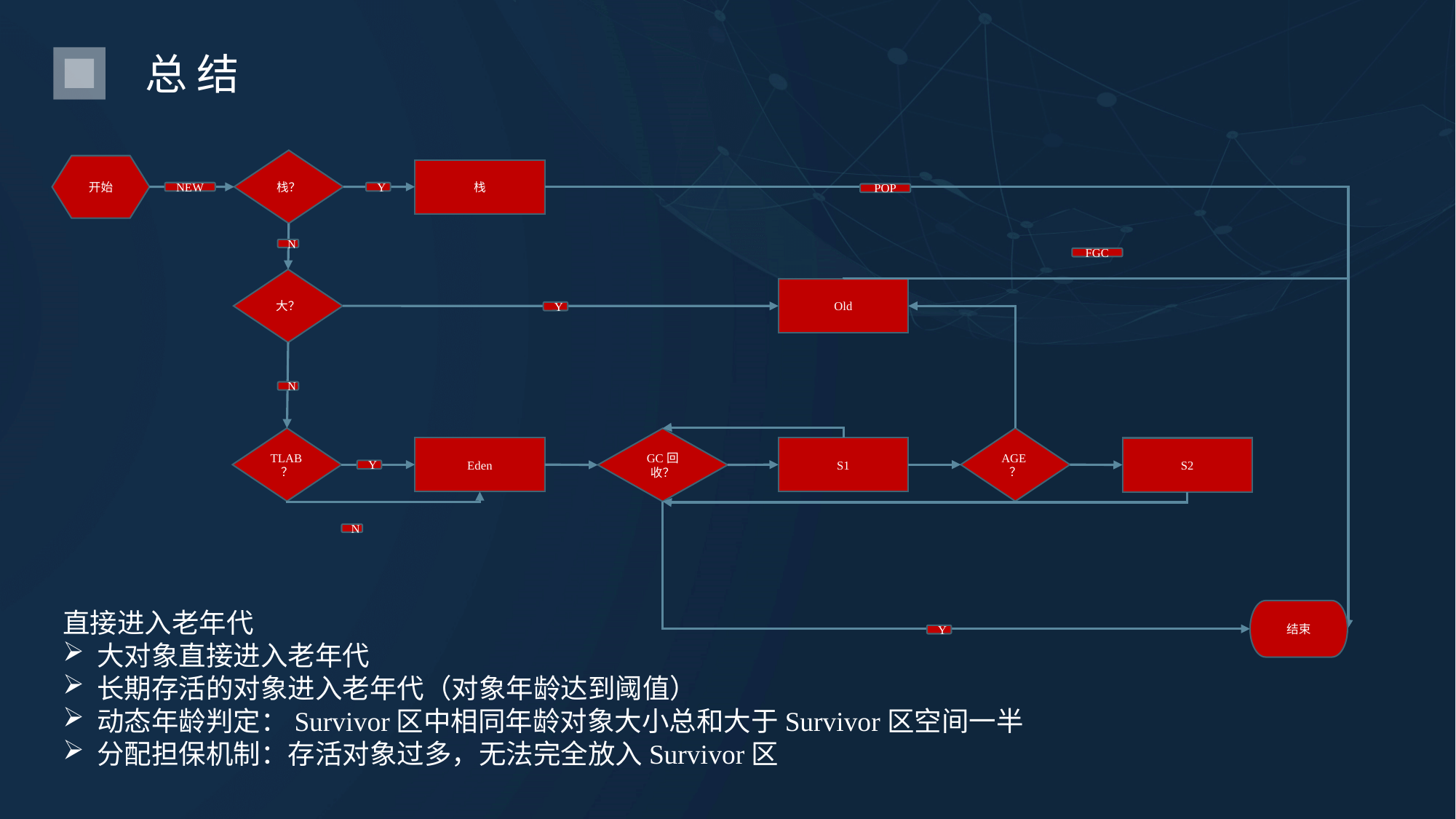

总结

栈？
开始
栈
NEW
Y
POP
N
FGC
大？
Old
Y
N
TLAB？
AGE？
GC回收？
Eden
S1
S2
Y
N
直接进入老年代
大对象直接进入老年代
长期存活的对象进入老年代（对象年龄达到阈值）
动态年龄判定：Survivor区中相同年龄对象大小总和大于Survivor区空间一半
分配担保机制：存活对象过多，无法完全放入Survivor区
结束
Y